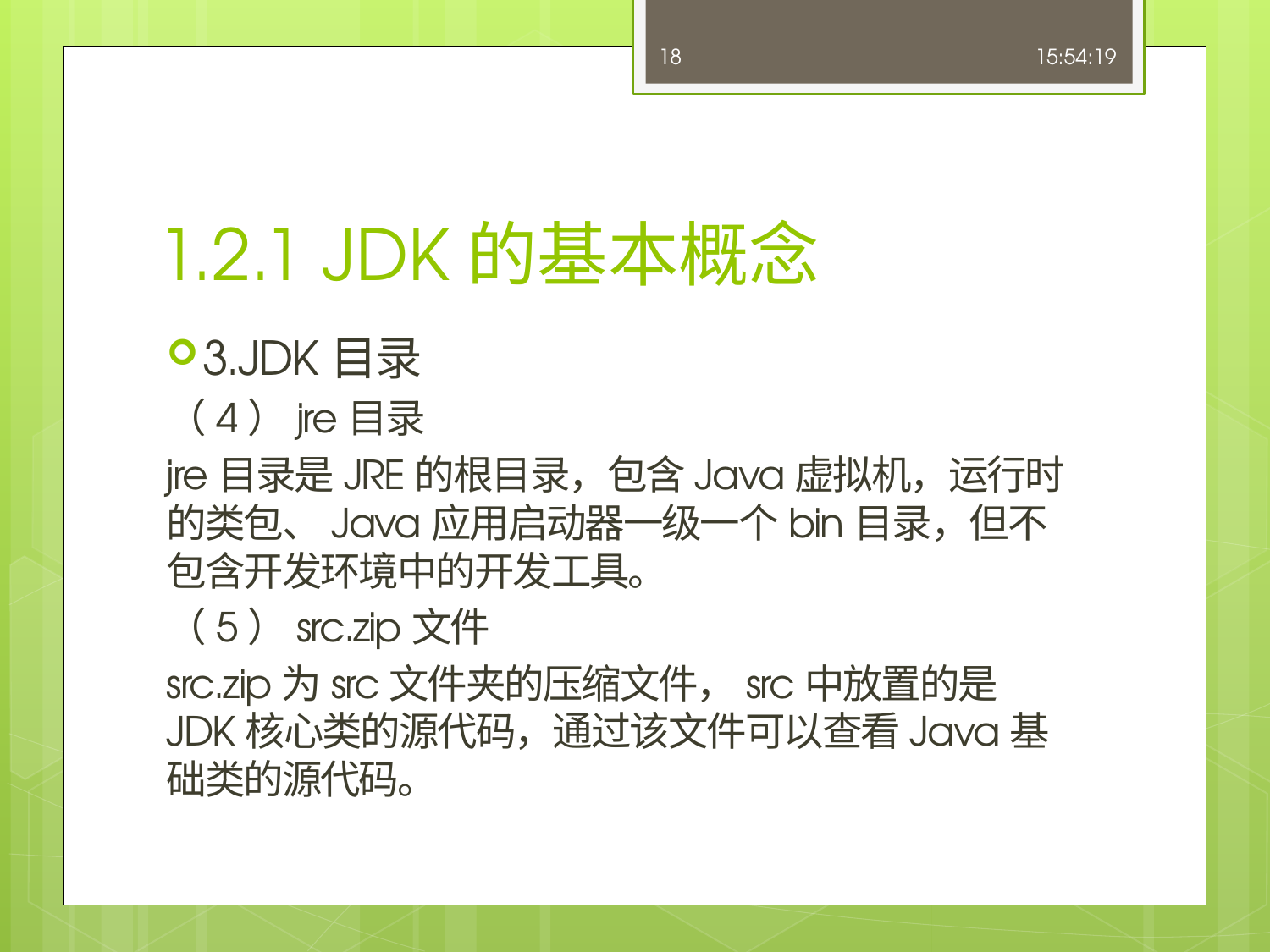

18
15:54:19
# 1.2.1 JDK的基本概念
3.JDK目录
（4）jre目录
jre目录是JRE的根目录，包含Java虚拟机，运行时的类包、Java应用启动器一级一个bin目录，但不包含开发环境中的开发工具。
（5）src.zip文件
src.zip为src文件夹的压缩文件，src中放置的是JDK核心类的源代码，通过该文件可以查看Java基础类的源代码。